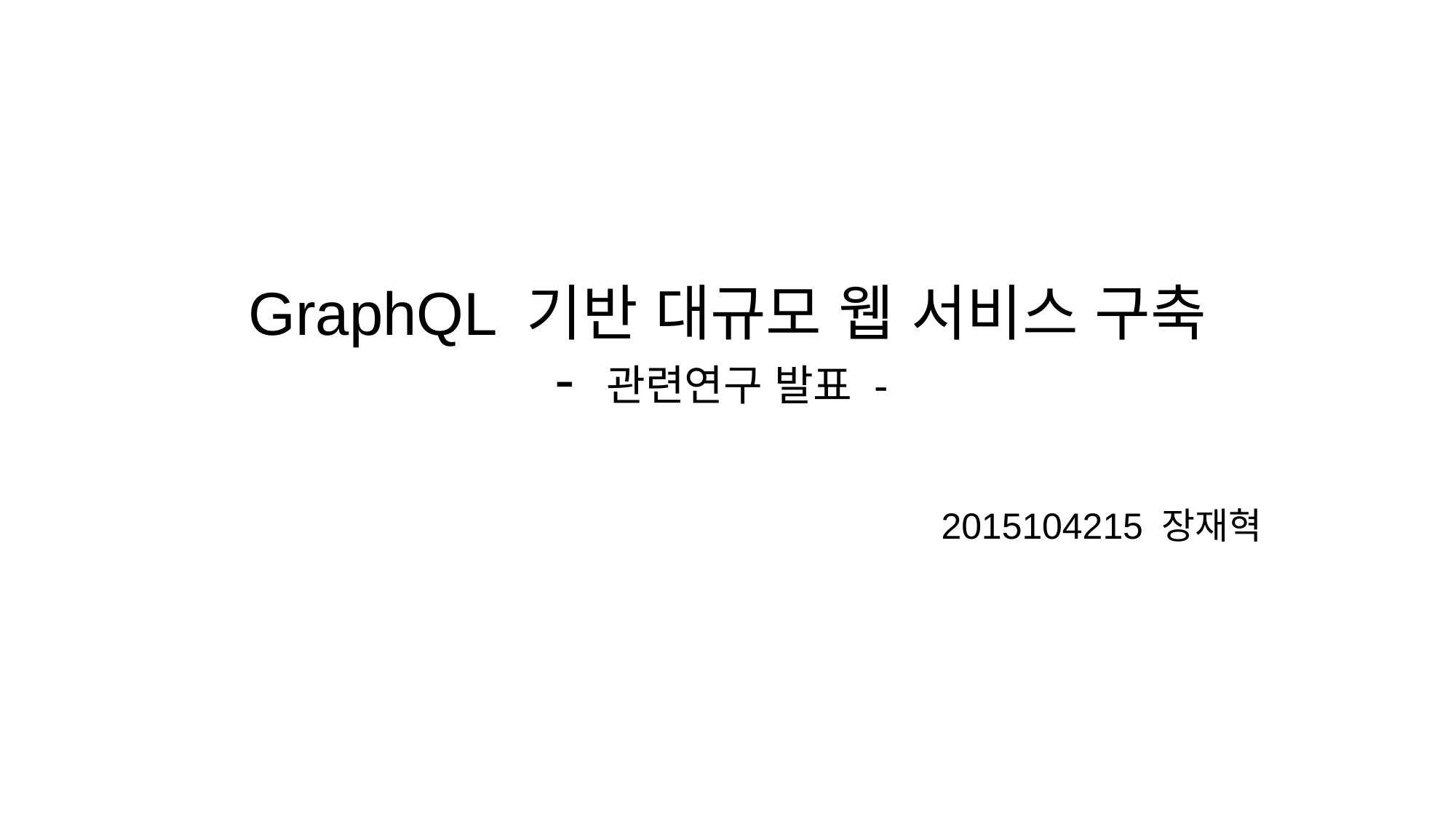

# GraphQL 기반 대규모 웹 서비스 구축 - 관련연구 발표 -
2015104215 장재혁